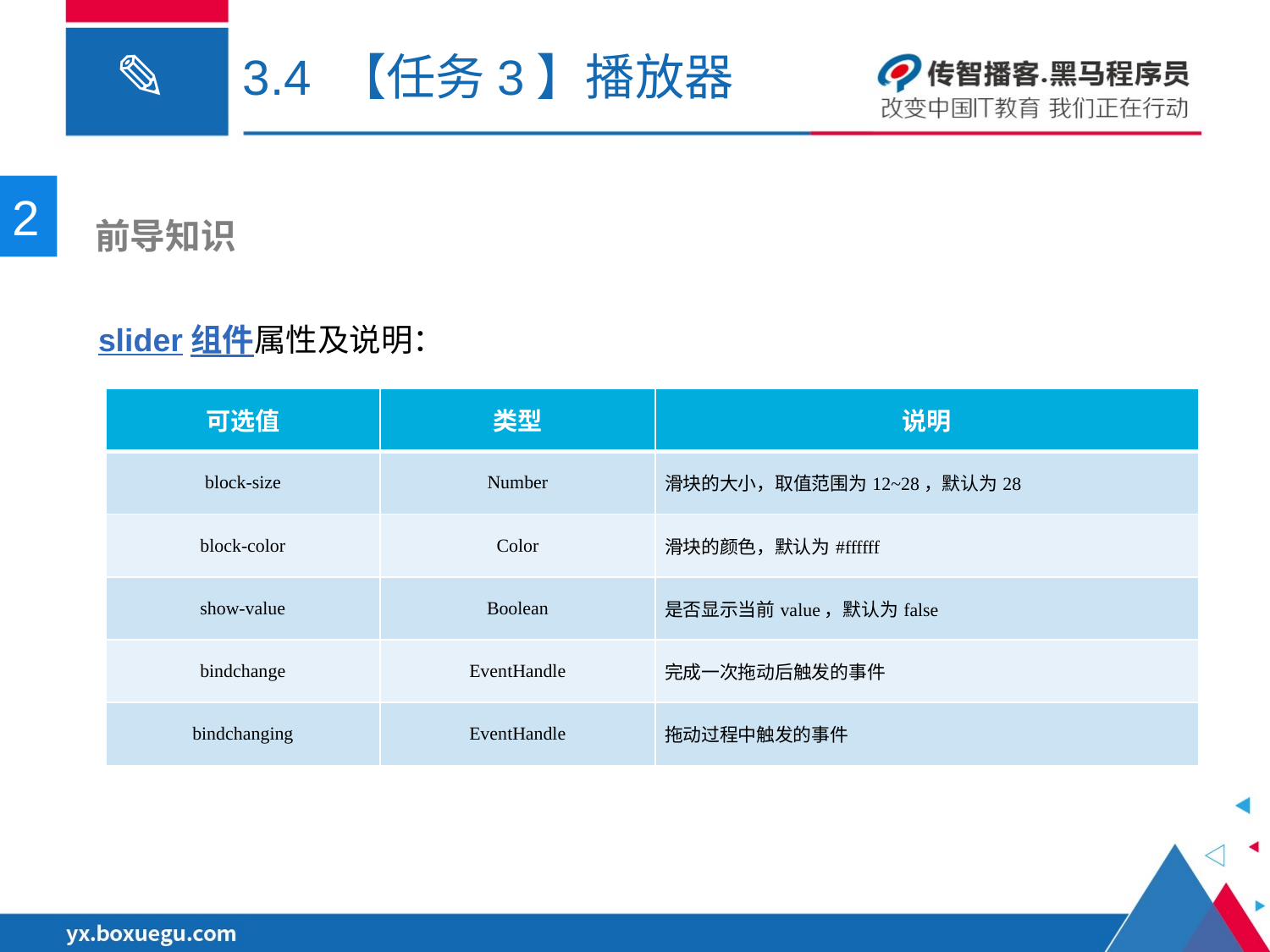

# 3.4 【任务3】播放器

2
  前导知识
slider组件属性及说明：
| 可选值 | 类型 | 说明 |
| --- | --- | --- |
| block-size | Number | 滑块的大小，取值范围为12~28，默认为28 |
| block-color | Color | 滑块的颜色，默认为#ffffff |
| show-value | Boolean | 是否显示当前value，默认为false |
| bindchange | EventHandle | 完成一次拖动后触发的事件 |
| bindchanging | EventHandle | 拖动过程中触发的事件 |